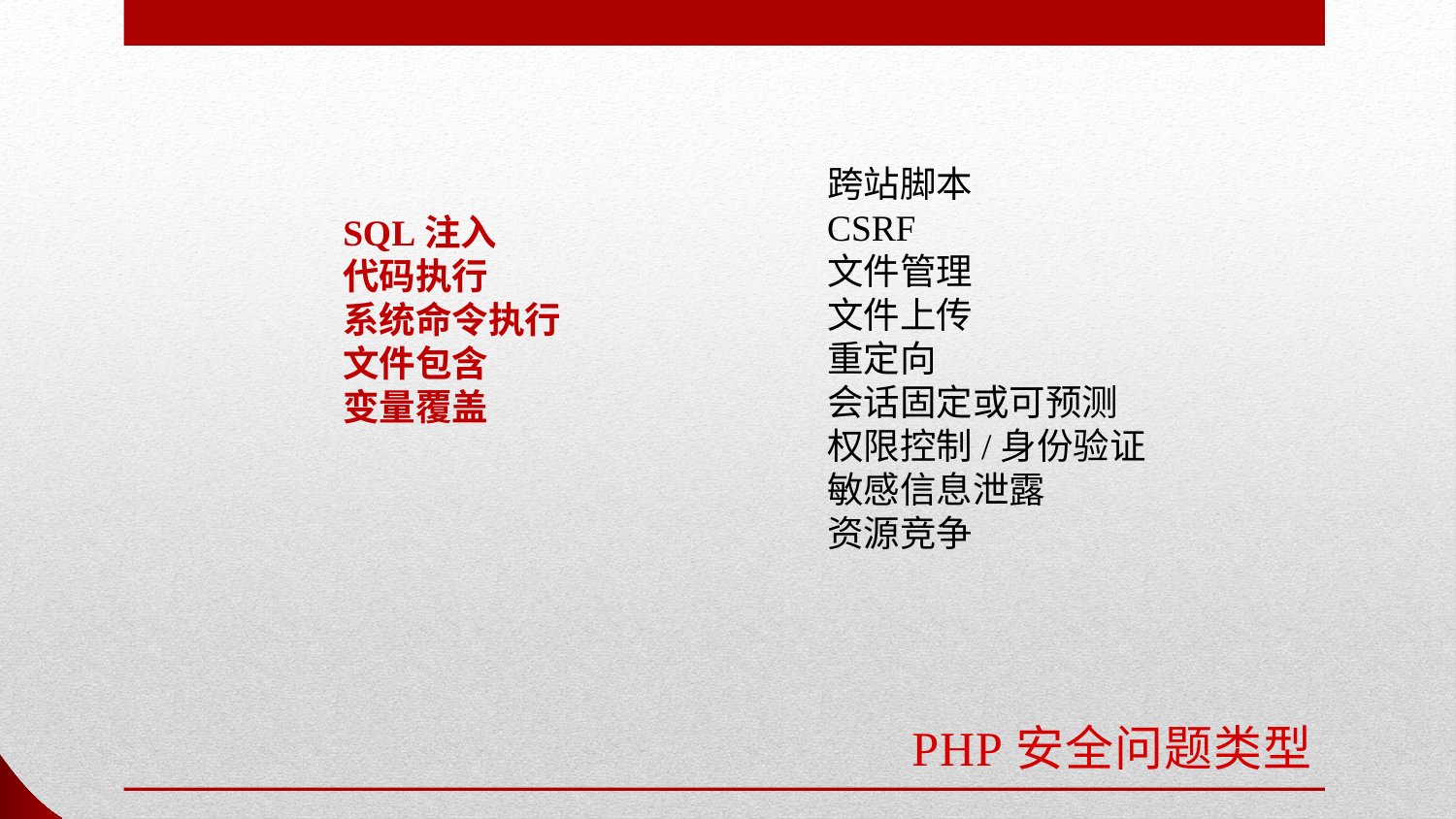

跨站脚本
CSRF
文件管理
文件上传
重定向
会话固定或可预测
权限控制/身份验证
敏感信息泄露
资源竞争

SQL注入
代码执行
系统命令执行
文件包含
变量覆盖

# PHP安全问题类型